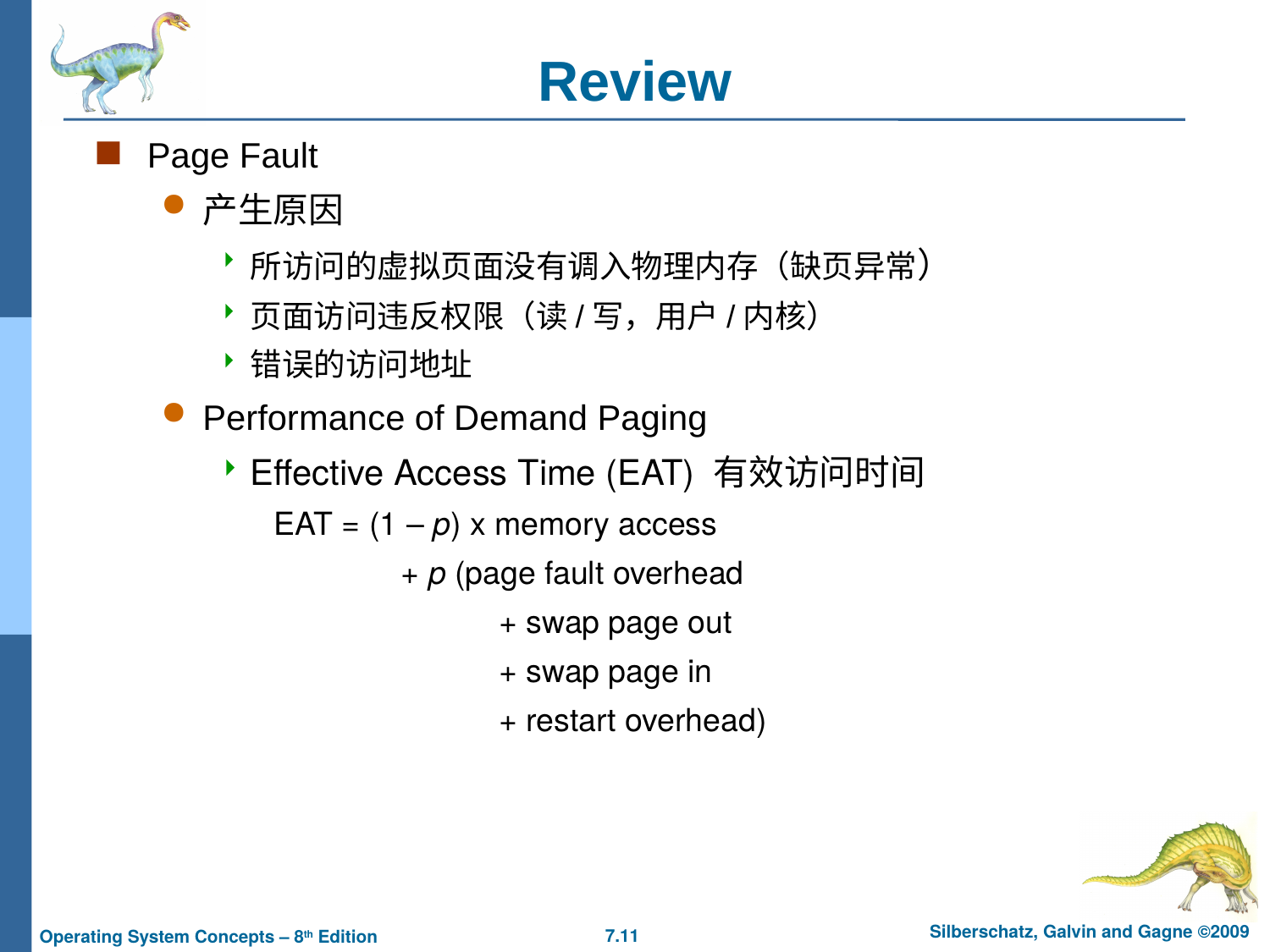

# Review
Page Fault
产生原因
所访问的虚拟页面没有调入物理内存（缺页异常）
页面访问违反权限（读/写，用户/内核）
错误的访问地址
Performance of Demand Paging
Effective Access Time (EAT) 有效访问时间
		EAT = (1 – p) x memory access
			+ p (page fault overhead
			           + swap page out
			           + swap page in
			           + restart overhead)